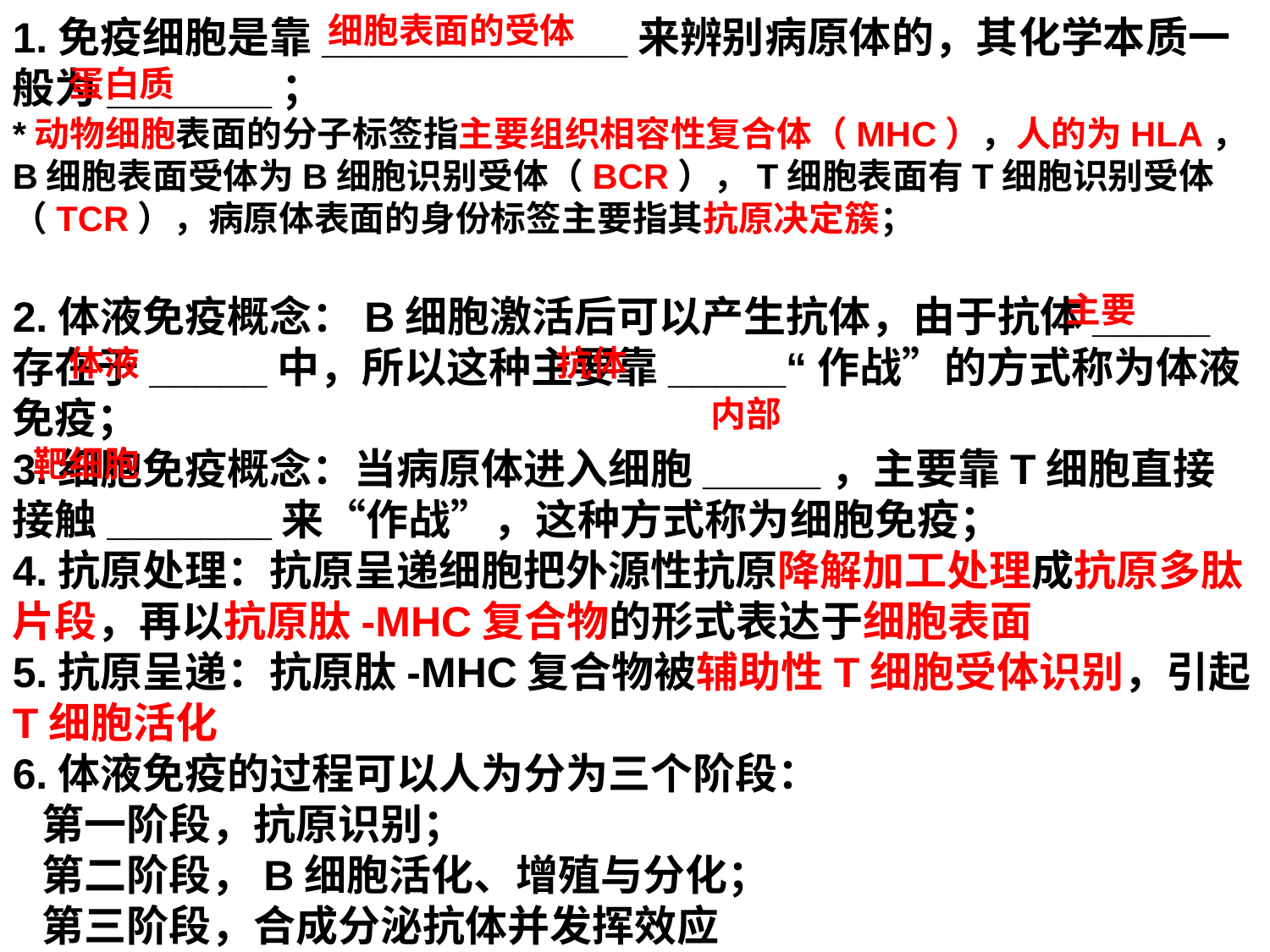

细胞表面的受体
1.免疫细胞是靠_____________来辨别病原体的，其化学本质一般为_______；
*动物细胞表面的分子标签指主要组织相容性复合体（MHC），人的为HLA，B细胞表面受体为B细胞识别受体（BCR），T细胞表面有T细胞识别受体（TCR），病原体表面的身份标签主要指其抗原决定簇；

2.体液免疫概念：B细胞激活后可以产生抗体，由于抗体_____存在于_____中，所以这种主要靠_____“作战”的方式称为体液免疫；
3.细胞免疫概念：当病原体进入细胞_____，主要靠T细胞直接接触_______来“作战”，这种方式称为细胞免疫；
4.抗原处理：抗原呈递细胞把外源性抗原降解加工处理成抗原多肽片段，再以抗原肽-MHC复合物的形式表达于细胞表面
5.抗原呈递：抗原肽-MHC复合物被辅助性T细胞受体识别，引起T细胞活化
6.体液免疫的过程可以人为分为三个阶段：
  第一阶段，抗原识别；
  第二阶段，B细胞活化、增殖与分化；
  第三阶段，合成分泌抗体并发挥效应
蛋白质
主要
体液
抗体
内部
靶细胞